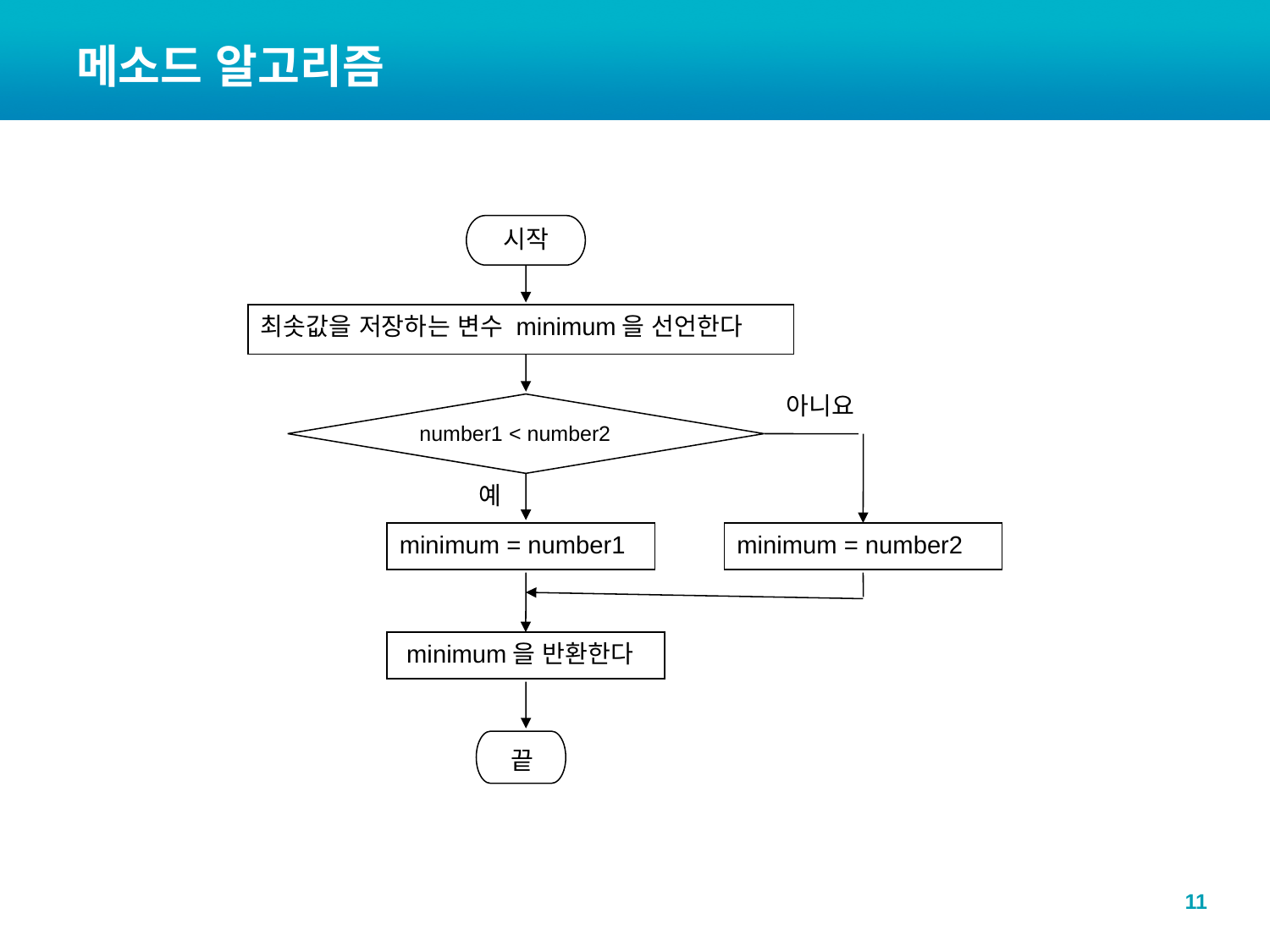

# 메소드 알고리즘
   시작

최솟값을 저장하는 변수 minimum을 선언한다

아니요
number1 < number2

예

minimum = number1
minimum = number2

 minimum을 반환한다

끝